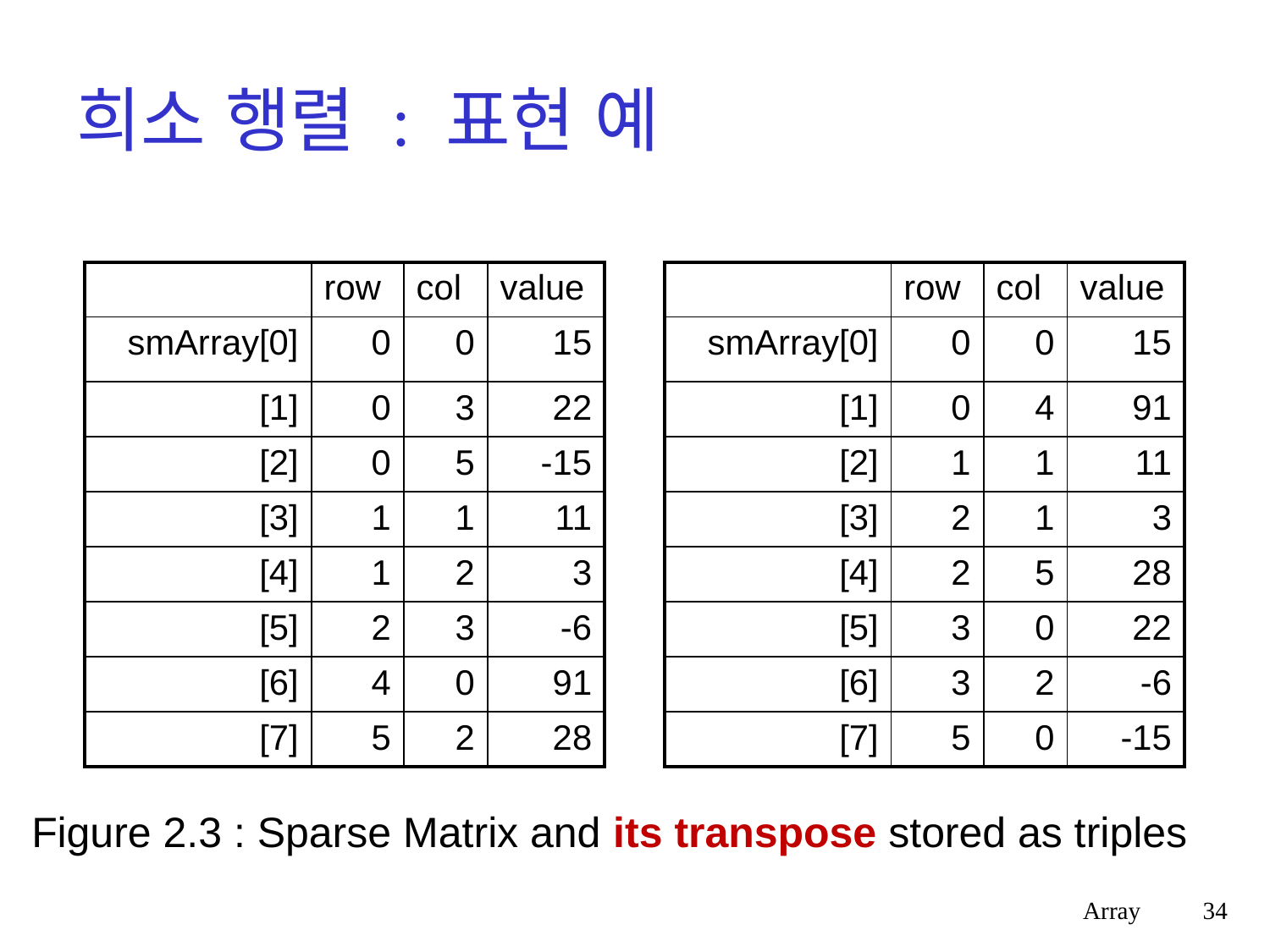

# 희소 행렬 : 표현 예
|  | row | col | value |
| --- | --- | --- | --- |
| smArray[0] | 0 | 0 | 15 |
| [1] | 0 | 3 | 22 |
| [2] | 0 | 5 | -15 |
| [3] | 1 | 1 | 11 |
| [4] | 1 | 2 | 3 |
| [5] | 2 | 3 | -6 |
| [6] | 4 | 0 | 91 |
| [7] | 5 | 2 | 28 |
|  | row | col | value |
| --- | --- | --- | --- |
| smArray[0] | 0 | 0 | 15 |
| [1] | 0 | 4 | 91 |
| [2] | 1 | 1 | 11 |
| [3] | 2 | 1 | 3 |
| [4] | 2 | 5 | 28 |
| [5] | 3 | 0 | 22 |
| [6] | 3 | 2 | -6 |
| [7] | 5 | 0 | -15 |
Figure 2.3 : Sparse Matrix and its transpose stored as triples
Array
34